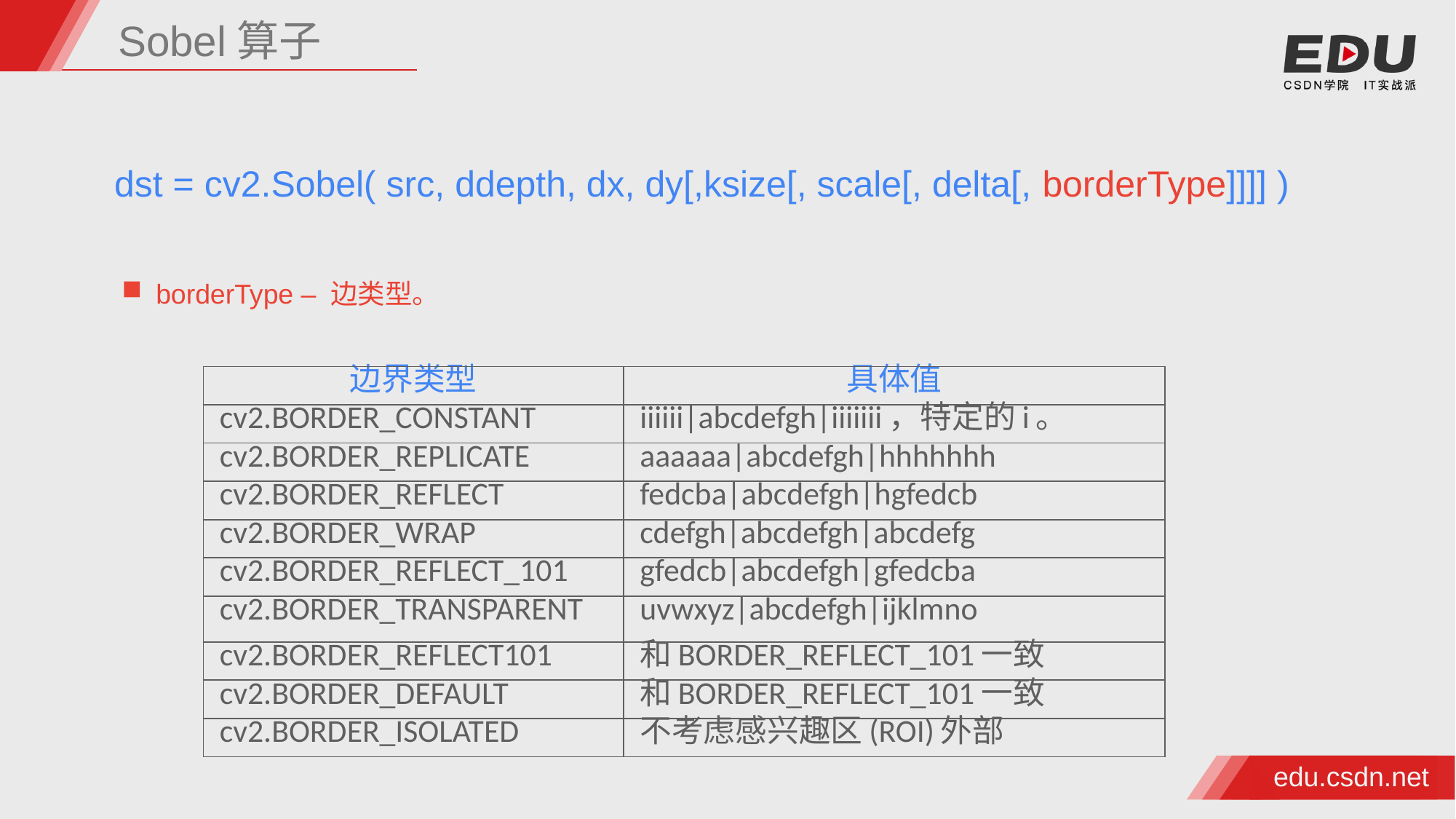

Sobel算子
dst = cv2.Sobel( src, ddepth, dx, dy[,ksize[, scale[, delta[, borderType]]]] )
borderType – 边类型。
| 边界类型 | 具体值 |
| --- | --- |
| cv2.BORDER\_CONSTANT | iiiiii|abcdefgh|iiiiiii，特定的i。 |
| cv2.BORDER\_REPLICATE | aaaaaa|abcdefgh|hhhhhhh |
| cv2.BORDER\_REFLECT | fedcba|abcdefgh|hgfedcb |
| cv2.BORDER\_WRAP | cdefgh|abcdefgh|abcdefg |
| cv2.BORDER\_REFLECT\_101 | gfedcb|abcdefgh|gfedcba |
| cv2.BORDER\_TRANSPARENT | uvwxyz|abcdefgh|ijklmno |
| cv2.BORDER\_REFLECT101 | 和BORDER\_REFLECT\_101一致 |
| cv2.BORDER\_DEFAULT | 和BORDER\_REFLECT\_101一致 |
| cv2.BORDER\_ISOLATED | 不考虑感兴趣区(ROI)外部 |